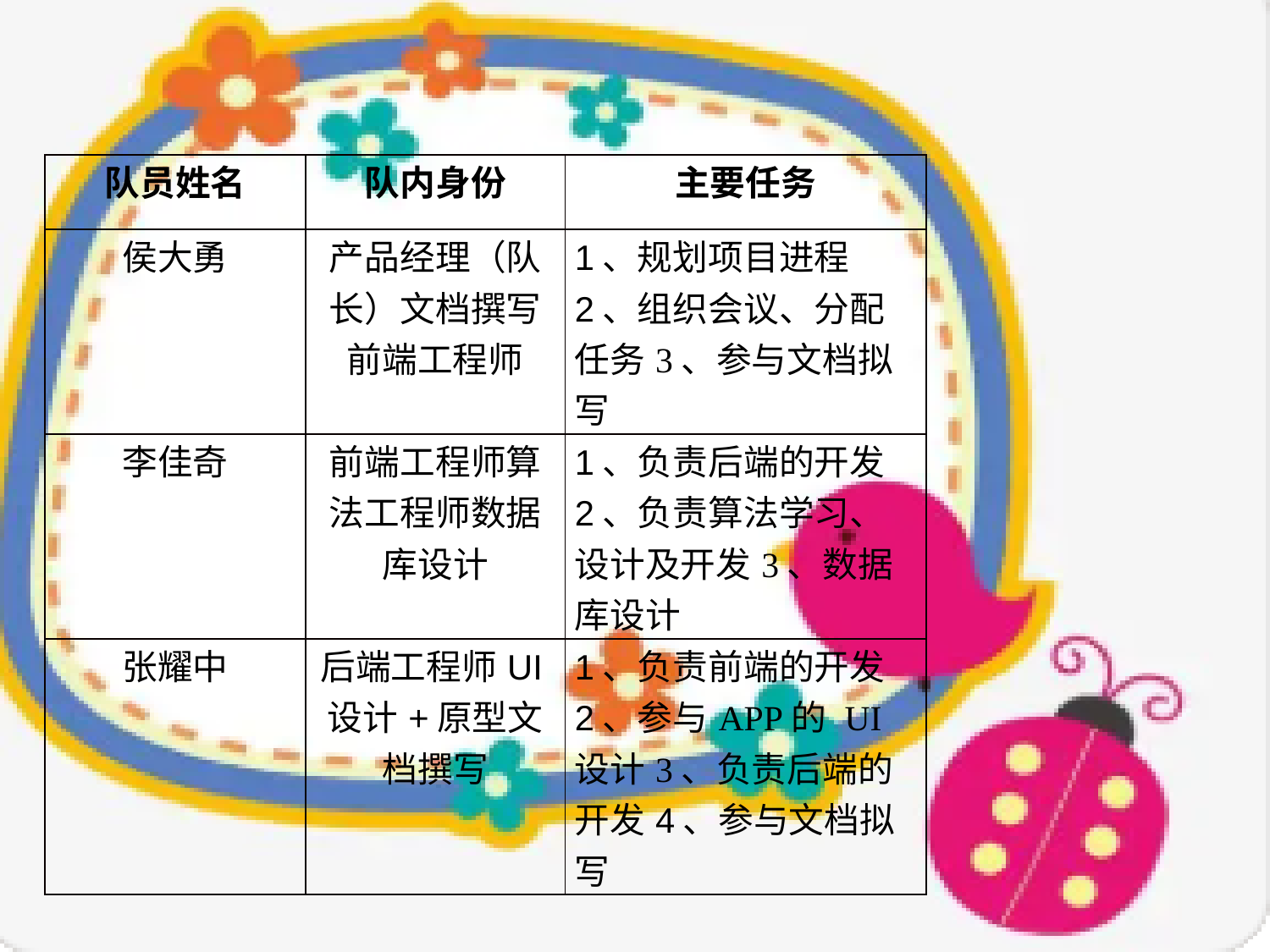

| 队员姓名 | 队内身份 | 主要任务 |
| --- | --- | --- |
| 侯大勇 | 产品经理（队长）文档撰写前端工程师 | 1、规划项目进程2、组织会议、分配任务3、参与文档拟写 |
| 李佳奇 | 前端工程师算法工程师数据库设计 | 1、负责后端的开发2、负责算法学习、设计及开发3、数据库设计 |
| 张耀中 | 后端工程师UI设计+原型文档撰写 | 1、负责前端的开发2、参与APP的 UI 设计3、负责后端的开发4、参与文档拟写 |